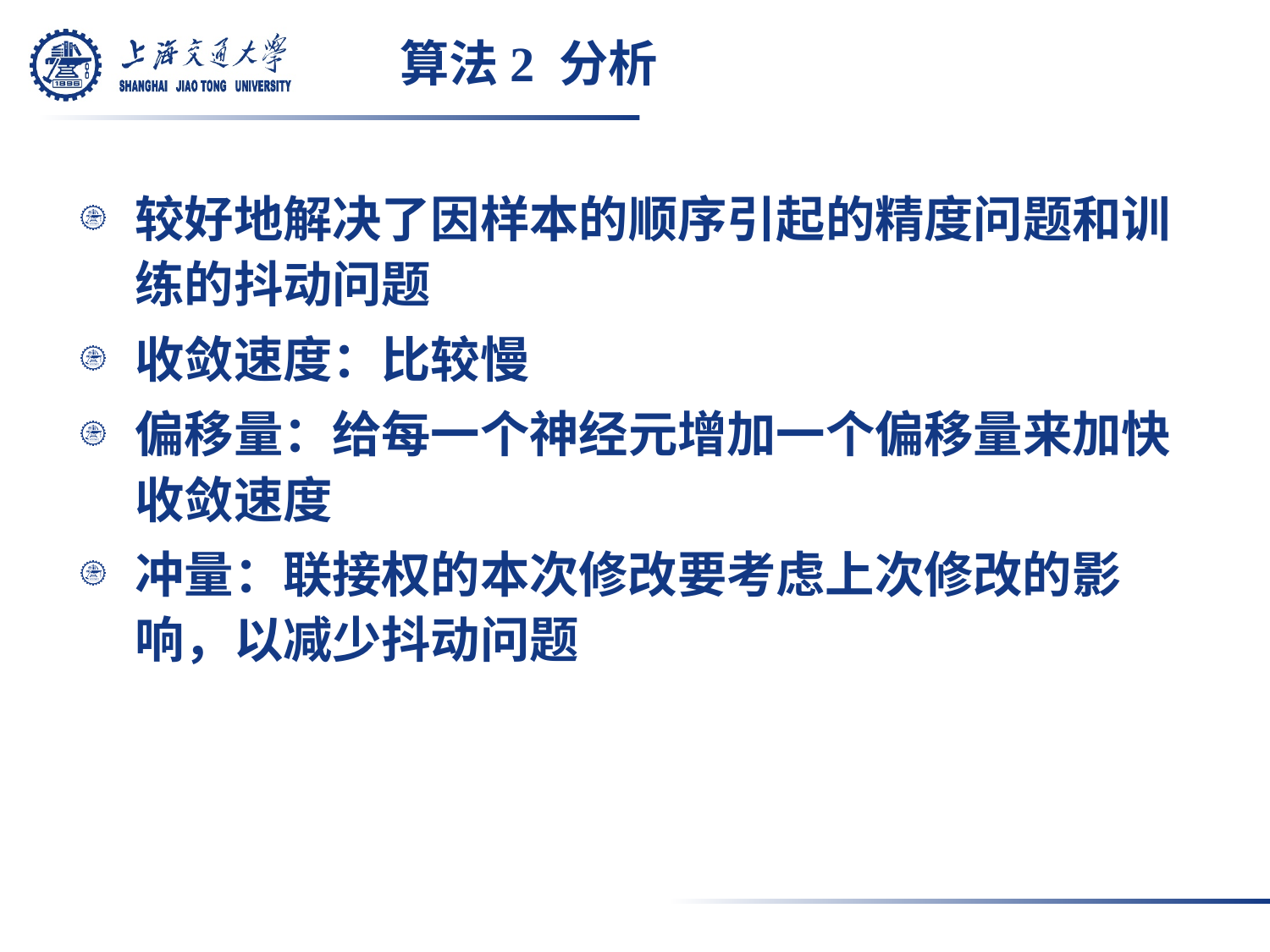

# 算法2 分析
较好地解决了因样本的顺序引起的精度问题和训练的抖动问题
收敛速度：比较慢
偏移量：给每一个神经元增加一个偏移量来加快收敛速度
冲量：联接权的本次修改要考虑上次修改的影响，以减少抖动问题